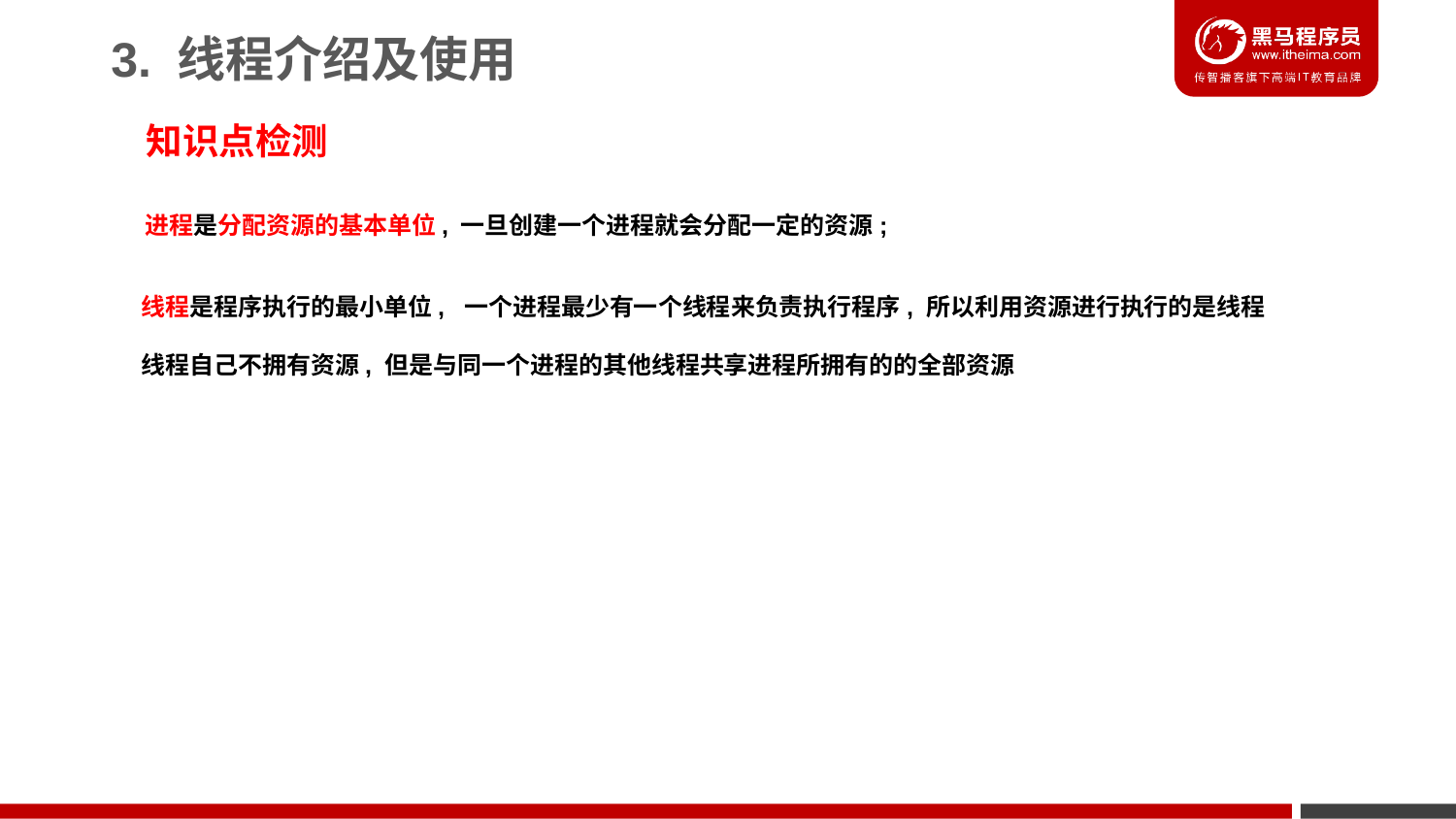

3. 线程介绍及使用
知识点检测
进程是分配资源的基本单位, 一旦创建一个进程就会分配一定的资源;
线程是程序执行的最小单位,  一个进程最少有一个线程来负责执行程序, 所以利用资源进行执行的是线程

线程自己不拥有资源, 但是与同一个进程的其他线程共享进程所拥有的的全部资源